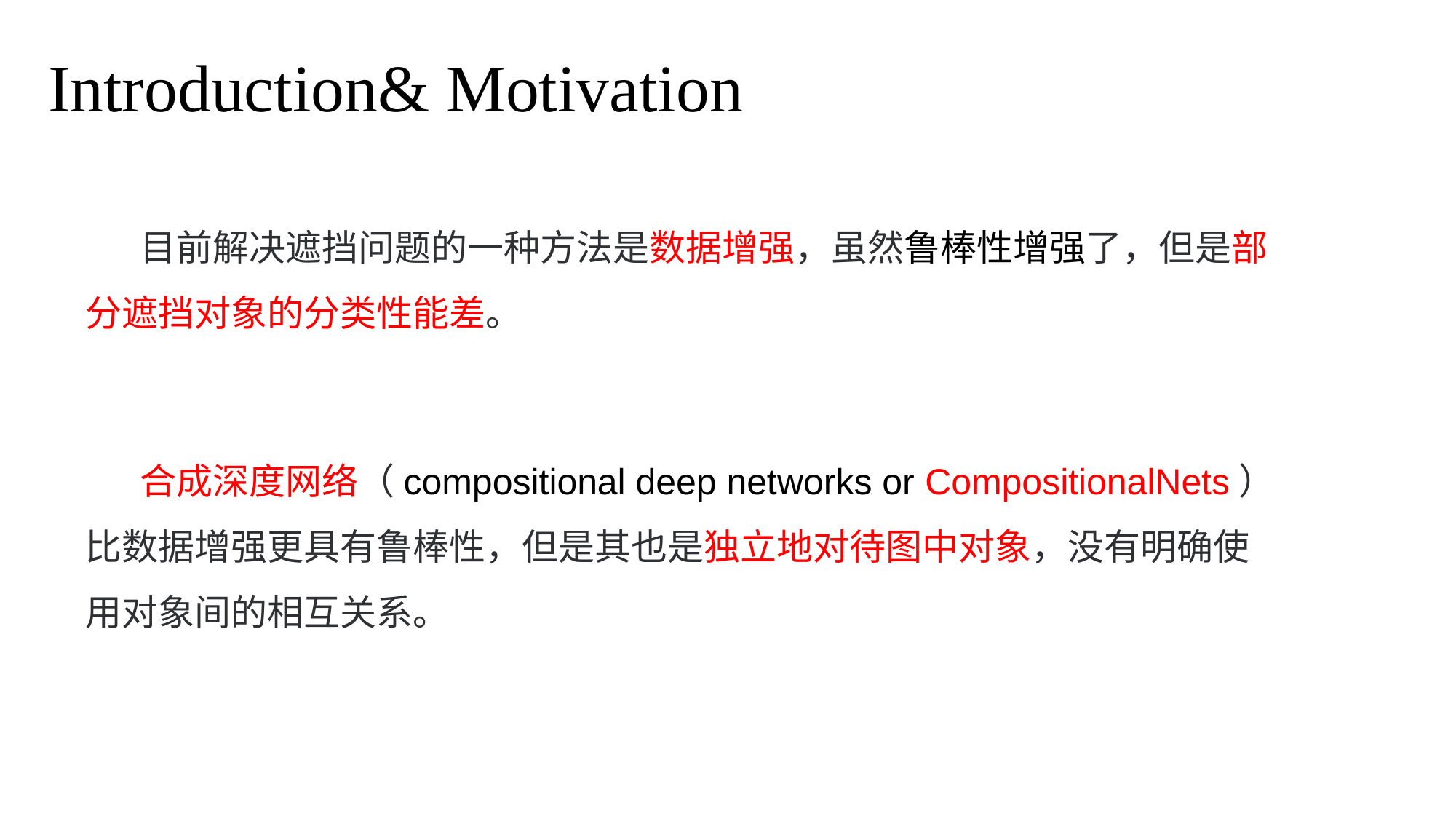

Introduction& Motivation
目前解决遮挡问题的一种方法是数据增强，虽然鲁棒性增强了，但是部分遮挡对象的分类性能差。
合成深度网络（compositional deep networks or CompositionalNets）比数据增强更具有鲁棒性，但是其也是独立地对待图中对象，没有明确使用对象间的相互关系。